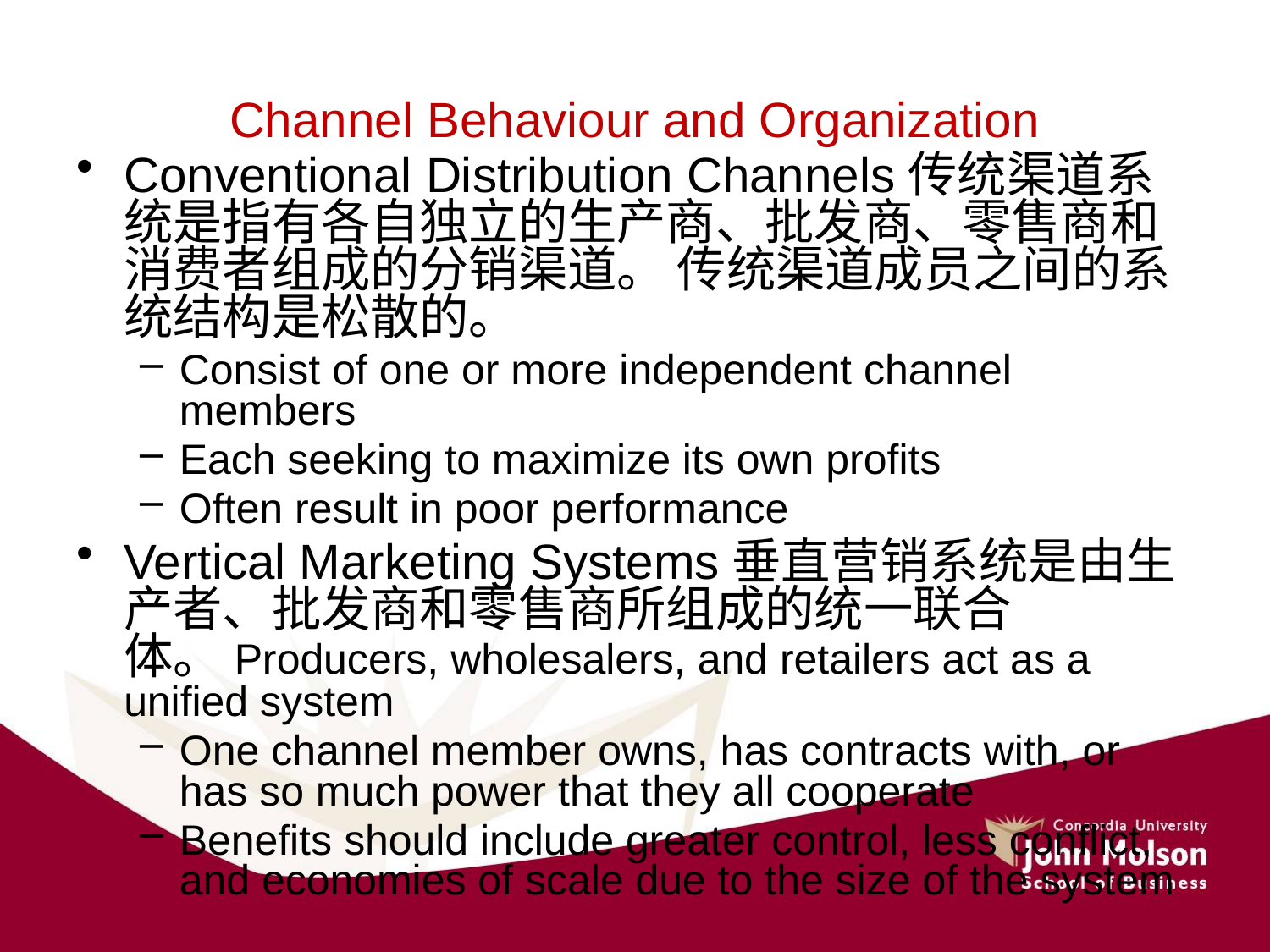

# Channel Behaviour and Organization
Conventional Distribution Channels传统渠道系统是指有各自独立的生产商、批发商、零售商和消费者组成的分销渠道。 传统渠道成员之间的系统结构是松散的。
Consist of one or more independent channel members
Each seeking to maximize its own profits
Often result in poor performance
Vertical Marketing Systems垂直营销系统是由生产者、批发商和零售商所组成的统一联合体。Producers, wholesalers, and retailers act as a unified system
One channel member owns, has contracts with, or has so much power that they all cooperate
Benefits should include greater control, less conflict, and economies of scale due to the size of the system